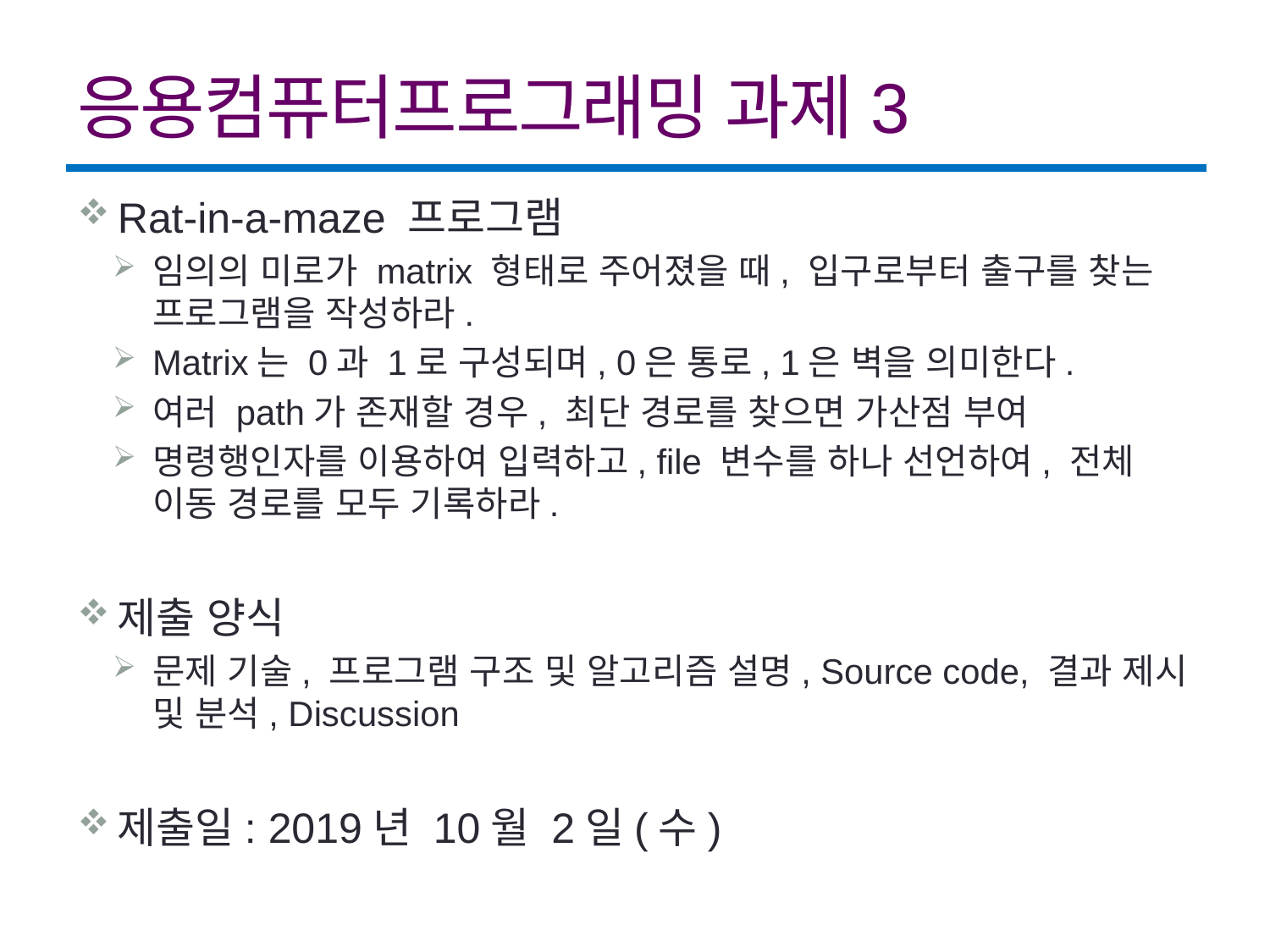

# 응용컴퓨터프로그래밍 과제3
Rat-in-a-maze 프로그램
임의의 미로가 matrix 형태로 주어졌을 때, 입구로부터 출구를 찾는 프로그램을 작성하라.
Matrix는 0과 1로 구성되며, 0은 통로, 1은 벽을 의미한다.
여러 path가 존재할 경우, 최단 경로를 찾으면 가산점 부여
명령행인자를 이용하여 입력하고, file 변수를 하나 선언하여, 전체 이동 경로를 모두 기록하라.

제출 양식
문제 기술, 프로그램 구조 및 알고리즘 설명, Source code, 결과 제시 및 분석, Discussion

제출일: 2019년 10월 2일(수)